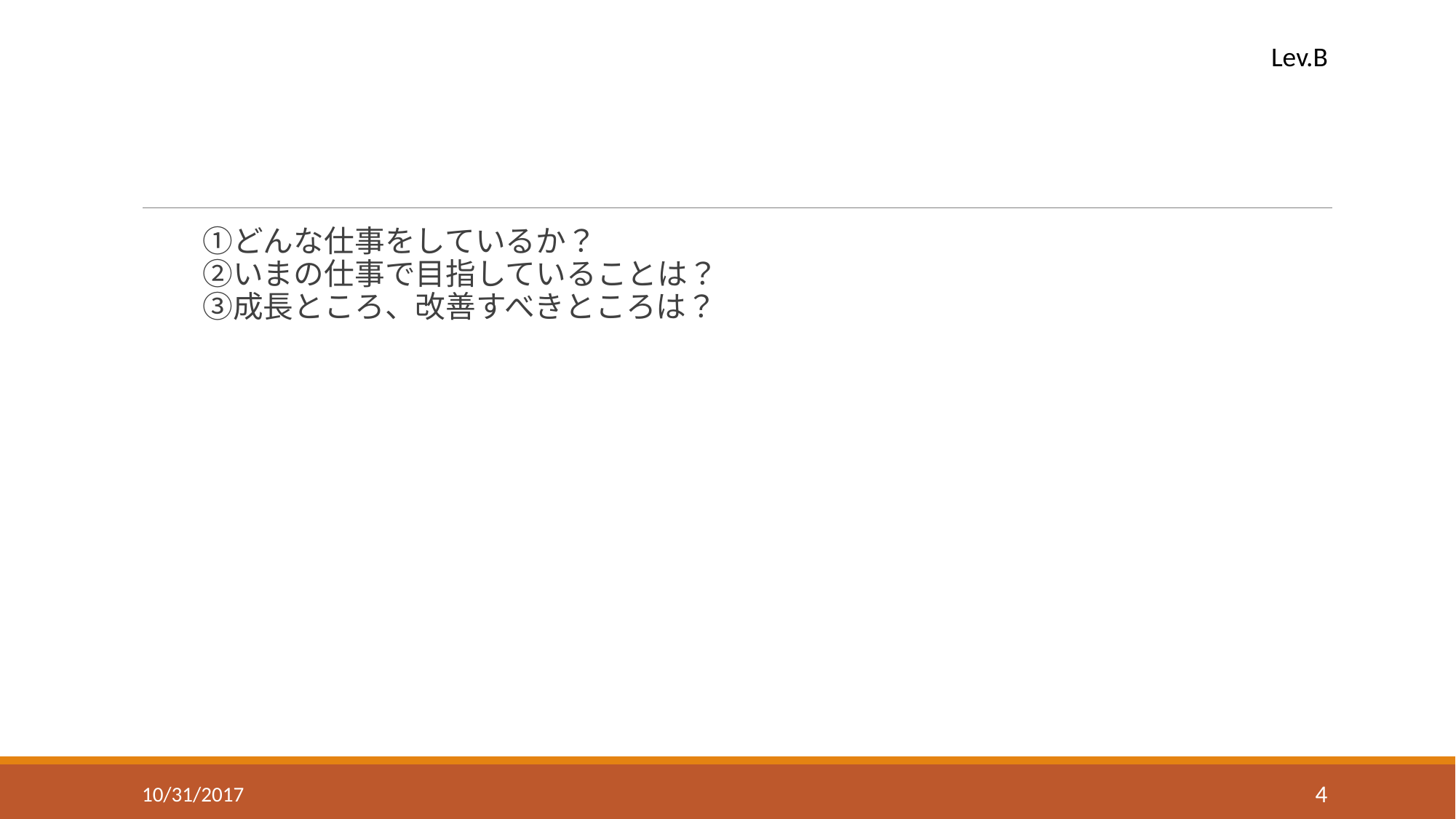

#
　　①どんな仕事をしているか？
　　②いまの仕事で目指していることは？
　　③成長ところ、改善すべきところは？
10/31/2017
4